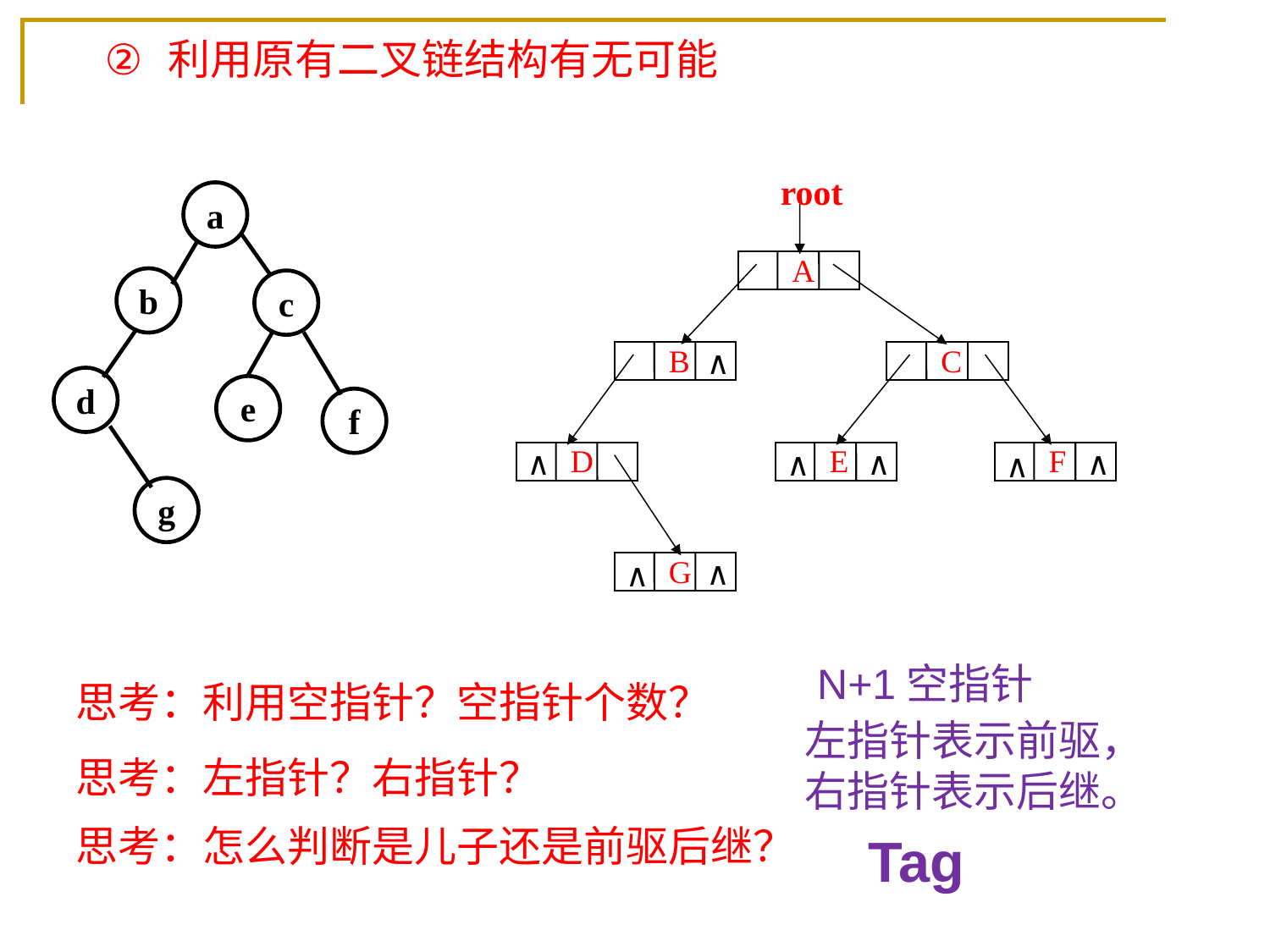

利用原有二叉链结构有无可能
root

A

B
C
∧

D
E
F
∧
∧
∧
∧
∧

G
∧
∧

a

b
c

d
e
f

g
N+1空指针
思考：利用空指针？空指针个数？
左指针表示前驱，右指针表示后继。
思考：左指针？右指针？
思考：怎么判断是儿子还是前驱后继？
Tag